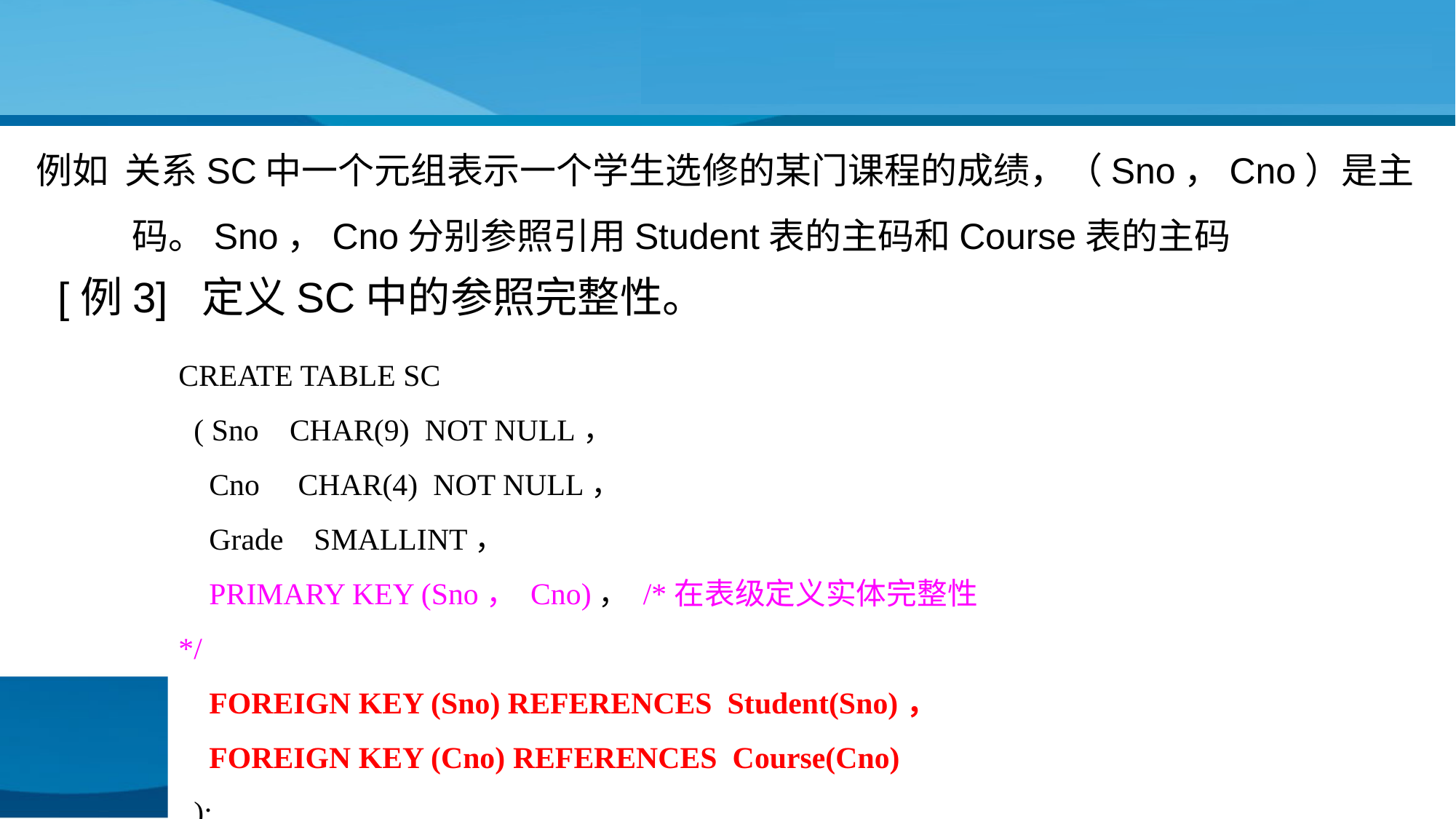

#
例如  关系SC中一个元组表示一个学生选修的某门课程的成绩，（Sno，Cno）是主码。Sno，Cno分别参照引用Student表的主码和Course表的主码

[例3]  定义SC中的参照完整性。
CREATE TABLE SC
  ( Sno    CHAR(9)  NOT NULL，
    Cno     CHAR(4)  NOT NULL，
    Grade    SMALLINT，
    PRIMARY KEY (Sno， Cno)， /*在表级定义实体完整性*/
    FOREIGN KEY (Sno) REFERENCES  Student(Sno)，
    FOREIGN KEY (Cno) REFERENCES  Course(Cno)
  );